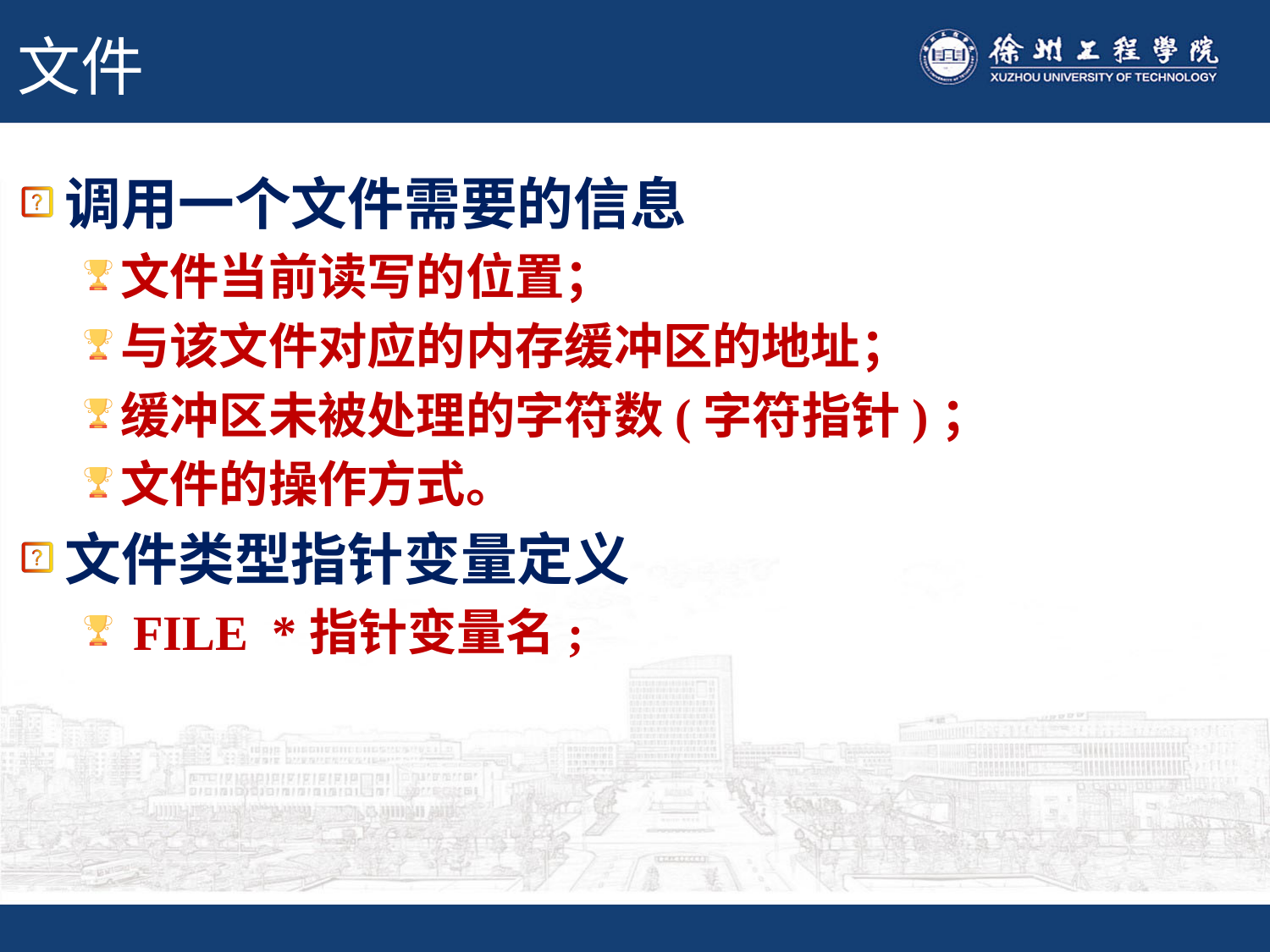

# 文件
调用一个文件需要的信息
文件当前读写的位置；
与该文件对应的内存缓冲区的地址；
缓冲区未被处理的字符数(字符指针)；
文件的操作方式。
文件类型指针变量定义
 FILE  *指针变量名;